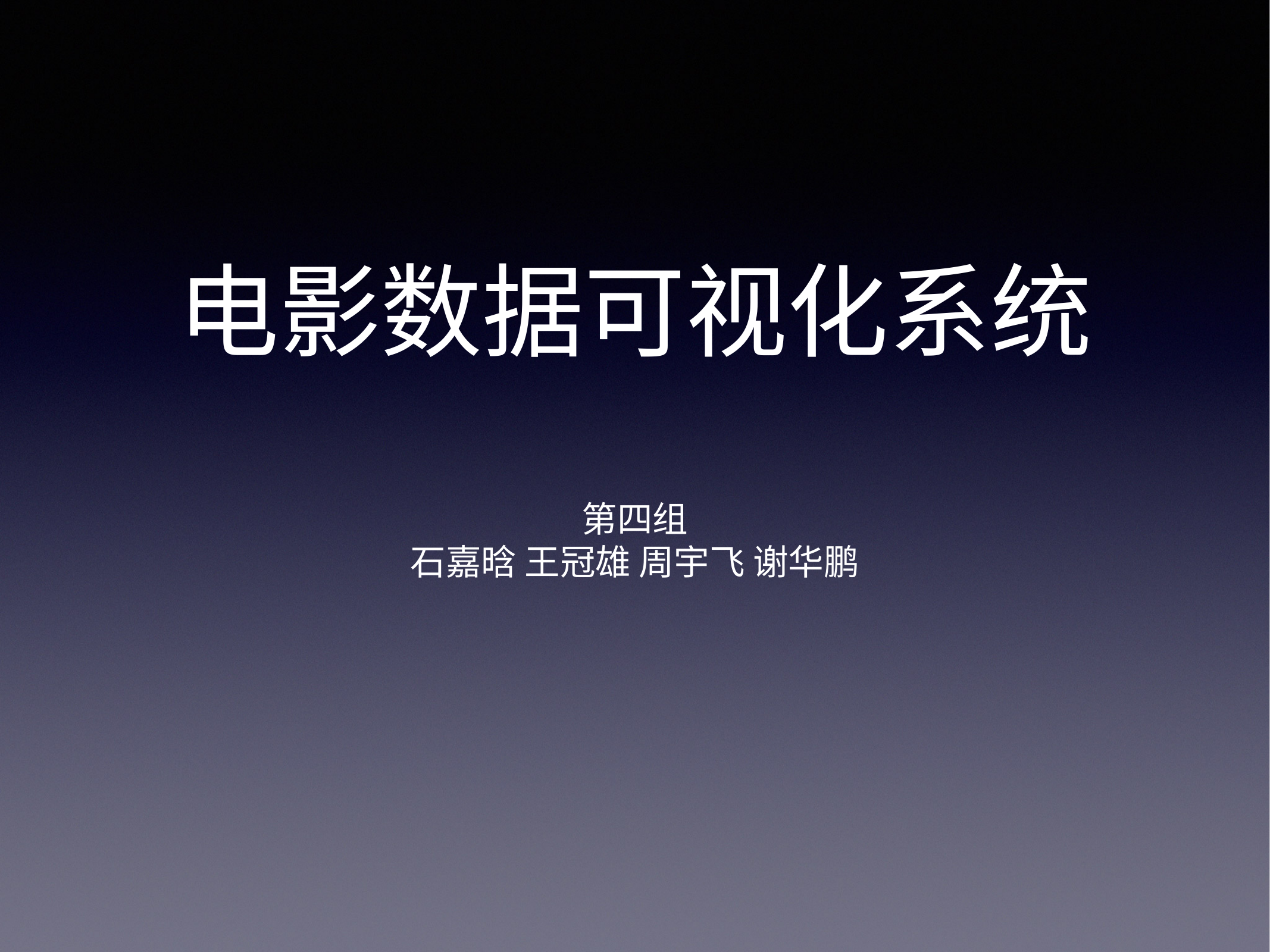

# 电影数据可视化系统
第四组
石嘉晗 王冠雄 周宇飞 谢华鹏